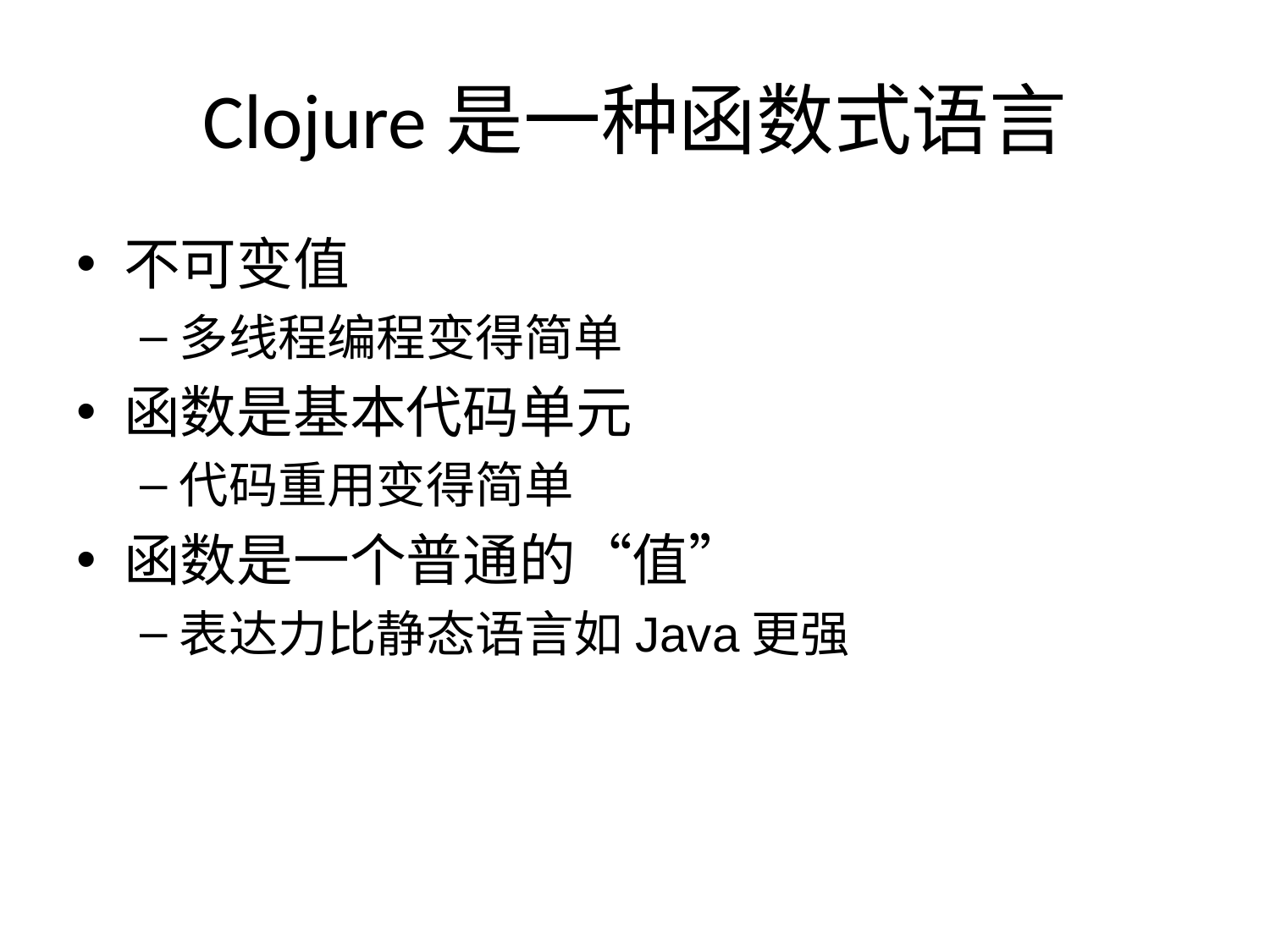

# Clojure是一种函数式语言
不可变值
多线程编程变得简单
函数是基本代码单元
代码重用变得简单
函数是一个普通的“值”
表达力比静态语言如Java更强